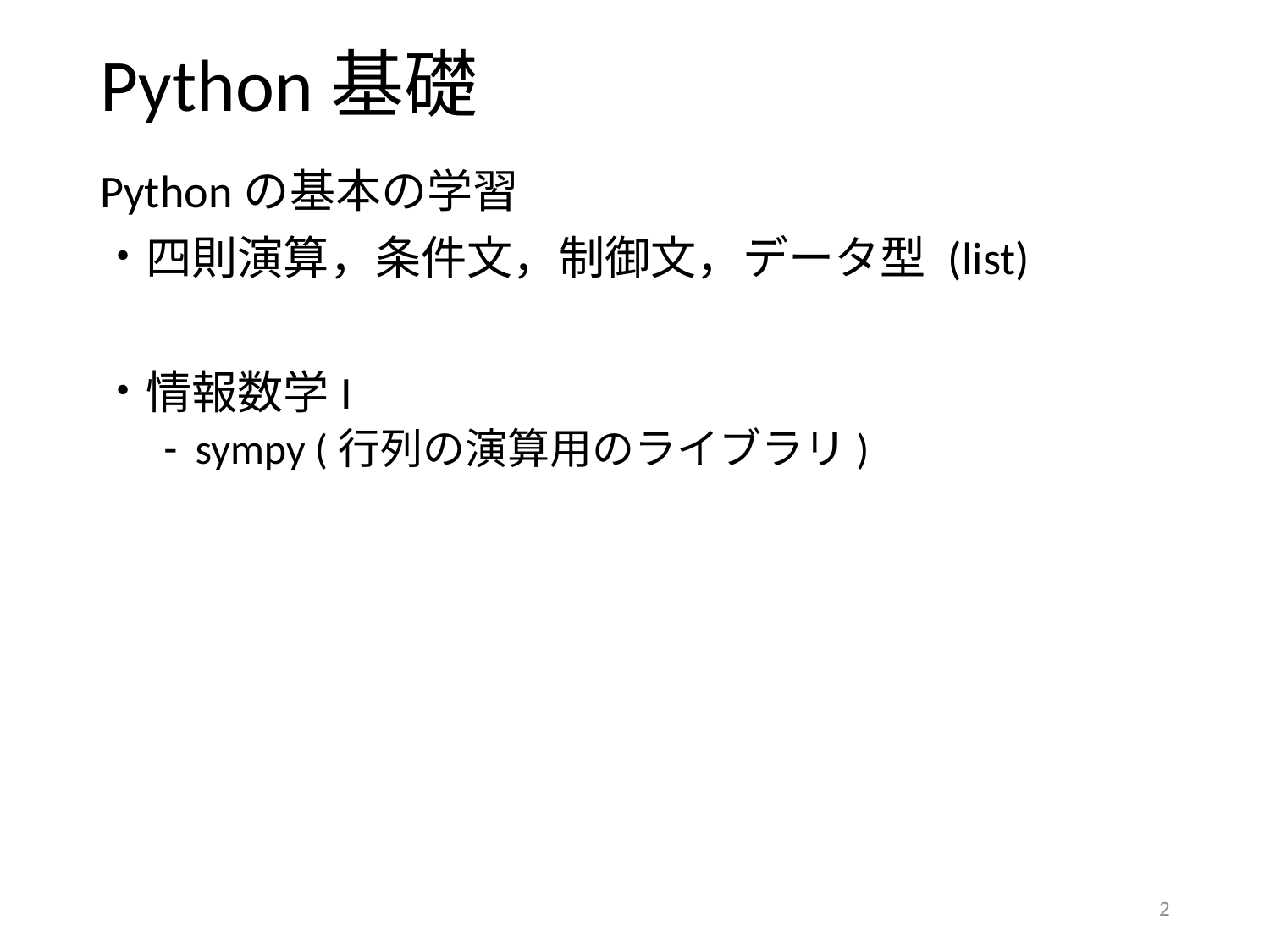

# Python基礎
Pythonの基本の学習
四則演算，条件文，制御文，データ型 (list)

情報数学I
sympy (行列の演算用のライブラリ)
2